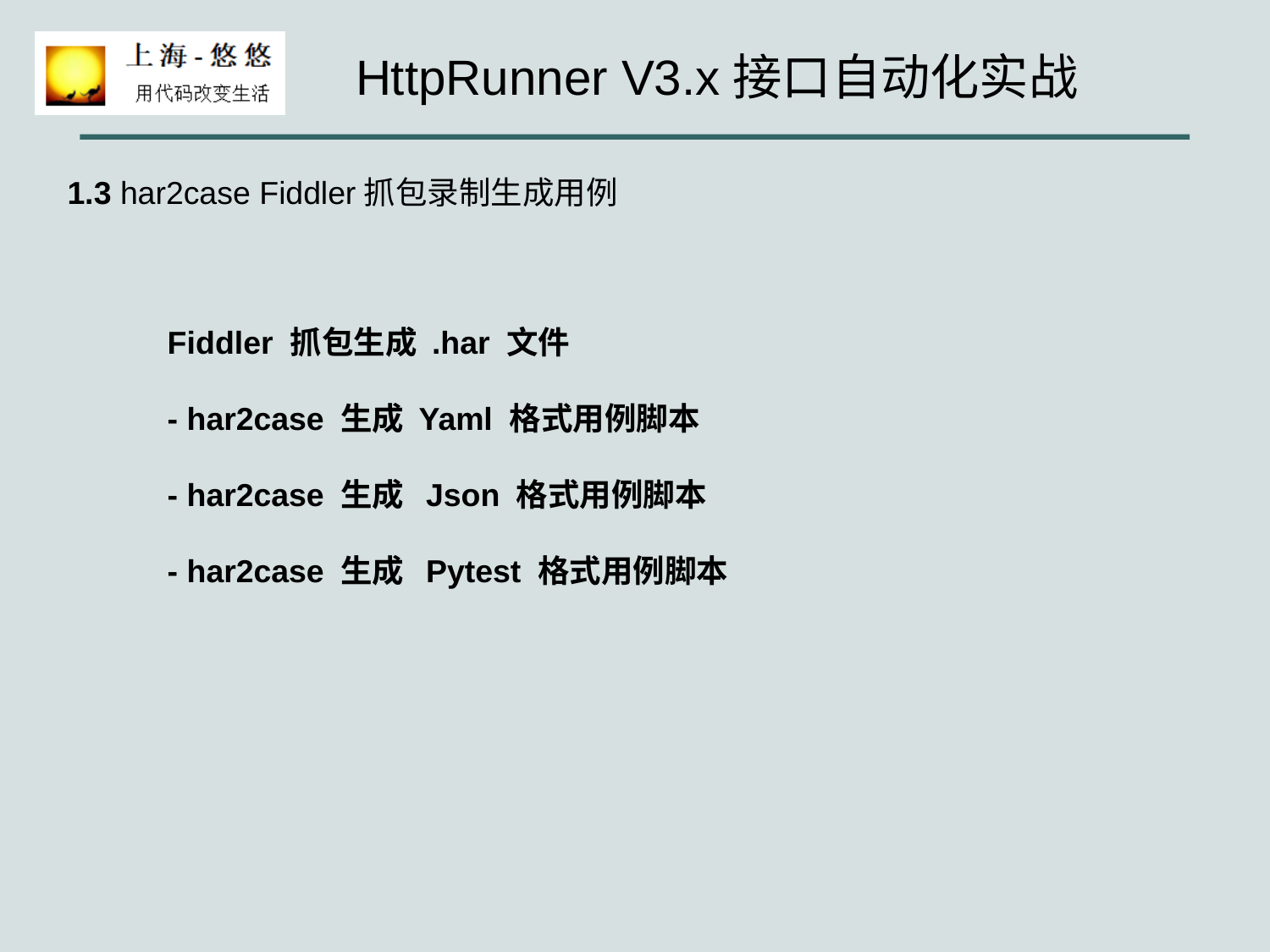

1.3 har2case Fiddler抓包录制生成用例
Fiddler 抓包生成 .har 文件

- har2case 生成 Yaml 格式用例脚本

- har2case 生成  Json 格式用例脚本

- har2case 生成  Pytest 格式用例脚本